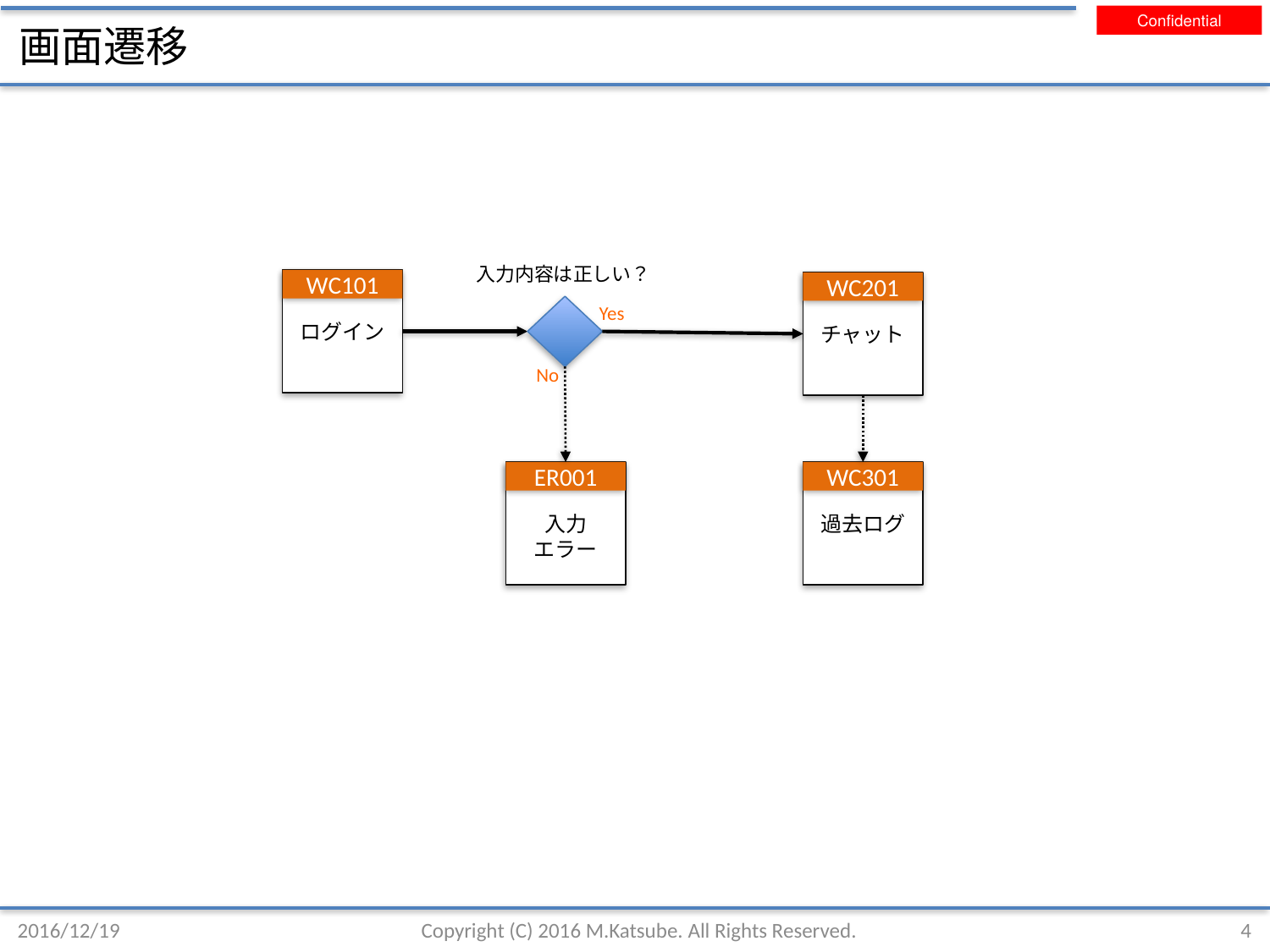

# 画面遷移
入力内容は正しい？
WC101
ログイン
WC201
チャット
Yes

No
ER001

入力
エラー
WC301
過去ログ
2016/12/19
4
Copyright (C) 2016 M.Katsube. All Rights Reserved.